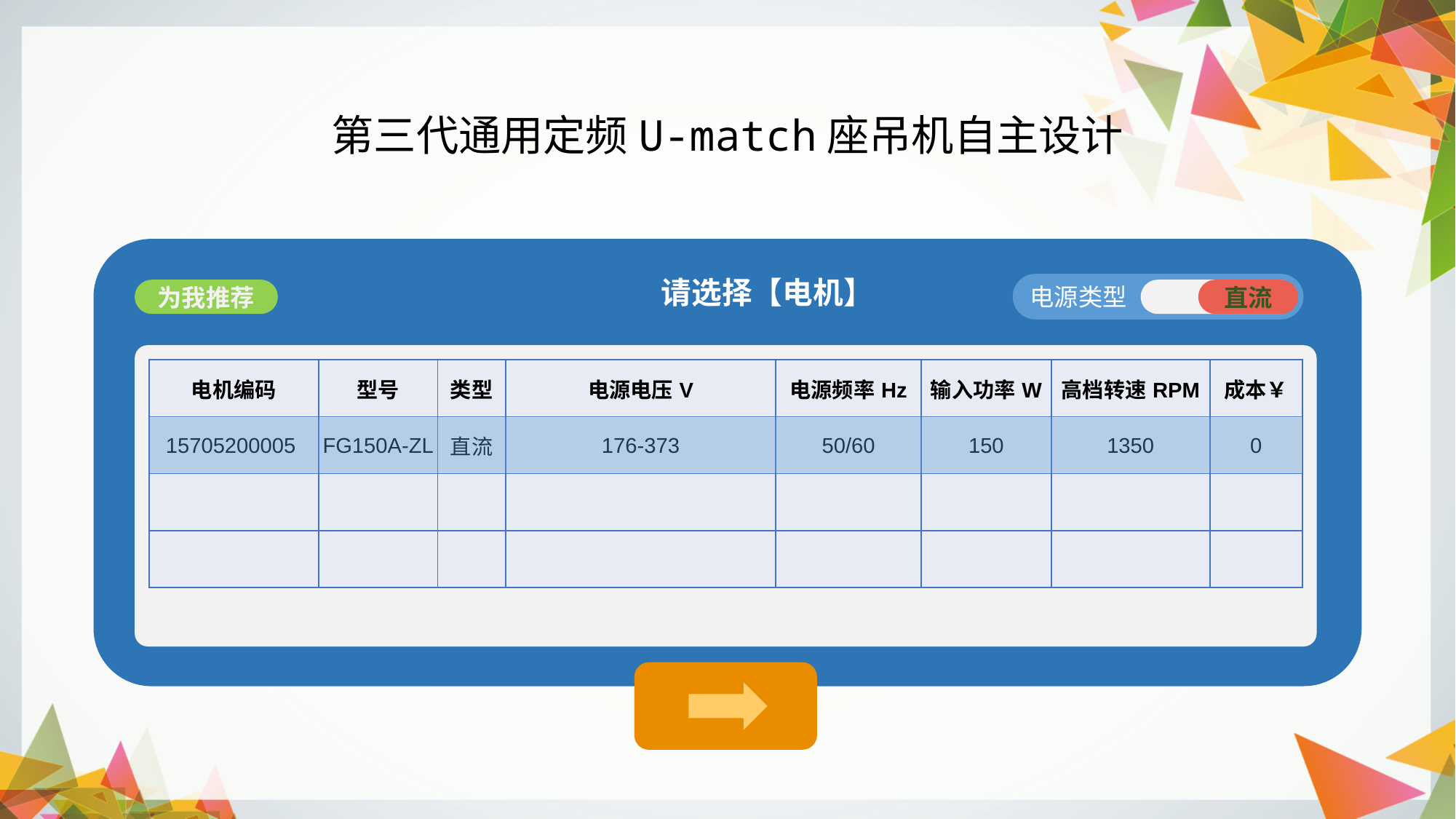

第三代通用定频U-match座吊机自主设计

请选择【电机】
电源类型

直流
为我推荐

| 电机编码 | 型号 | 类型 | 电源电压V | 电源频率Hz | 输入功率W | 高档转速RPM | 成本￥ |
| --- | --- | --- | --- | --- | --- | --- | --- |
| 15705200005 | FG150A-ZL | 直流 | 176-373 | 50/60 | 150 | 1350 | 0 |
|  |  |  |  |  |  |  |  |
|  |  |  |  |  |  |  |  |